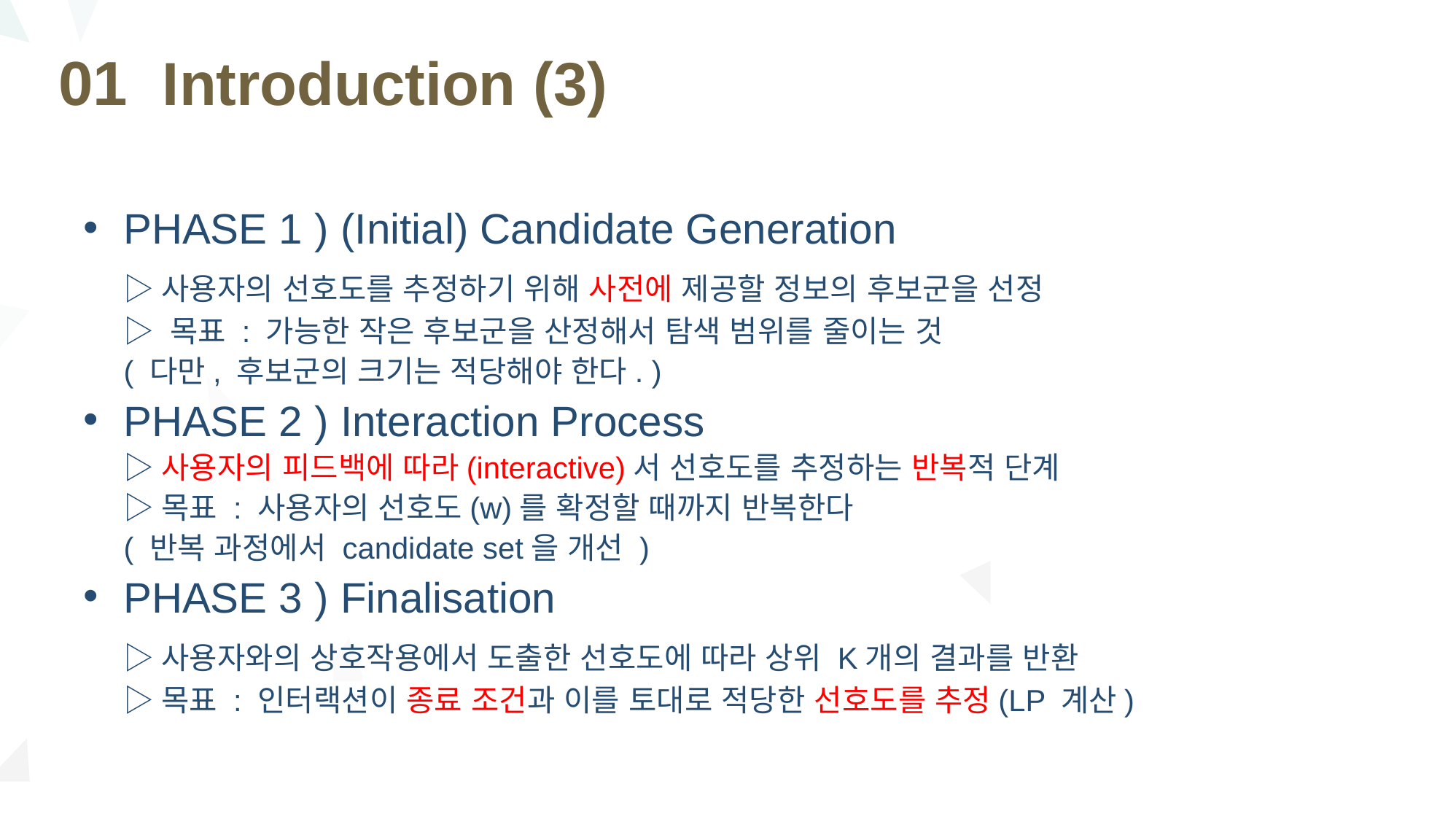

01  Introduction (3)
PHASE 1 ) (Initial) Candidate Generation
 	▷사용자의 선호도를 추정하기 위해 사전에 제공할 정보의 후보군을 선정
	▷ 목표 : 가능한 작은 후보군을 산정해서 탐색 범위를 줄이는 것
	( 다만, 후보군의 크기는 적당해야 한다. )
PHASE 2 ) Interaction Process
	▷사용자의 피드백에 따라(interactive)서 선호도를 추정하는 반복적 단계
	▷목표 : 사용자의 선호도(w)를 확정할 때까지 반복한다
	( 반복 과정에서 candidate set을 개선 )
PHASE 3 ) Finalisation
	▷사용자와의 상호작용에서 도출한 선호도에 따라 상위 K개의 결과를 반환
	▷목표 : 인터랙션이 종료 조건과 이를 토대로 적당한 선호도를 추정(LP 계산)